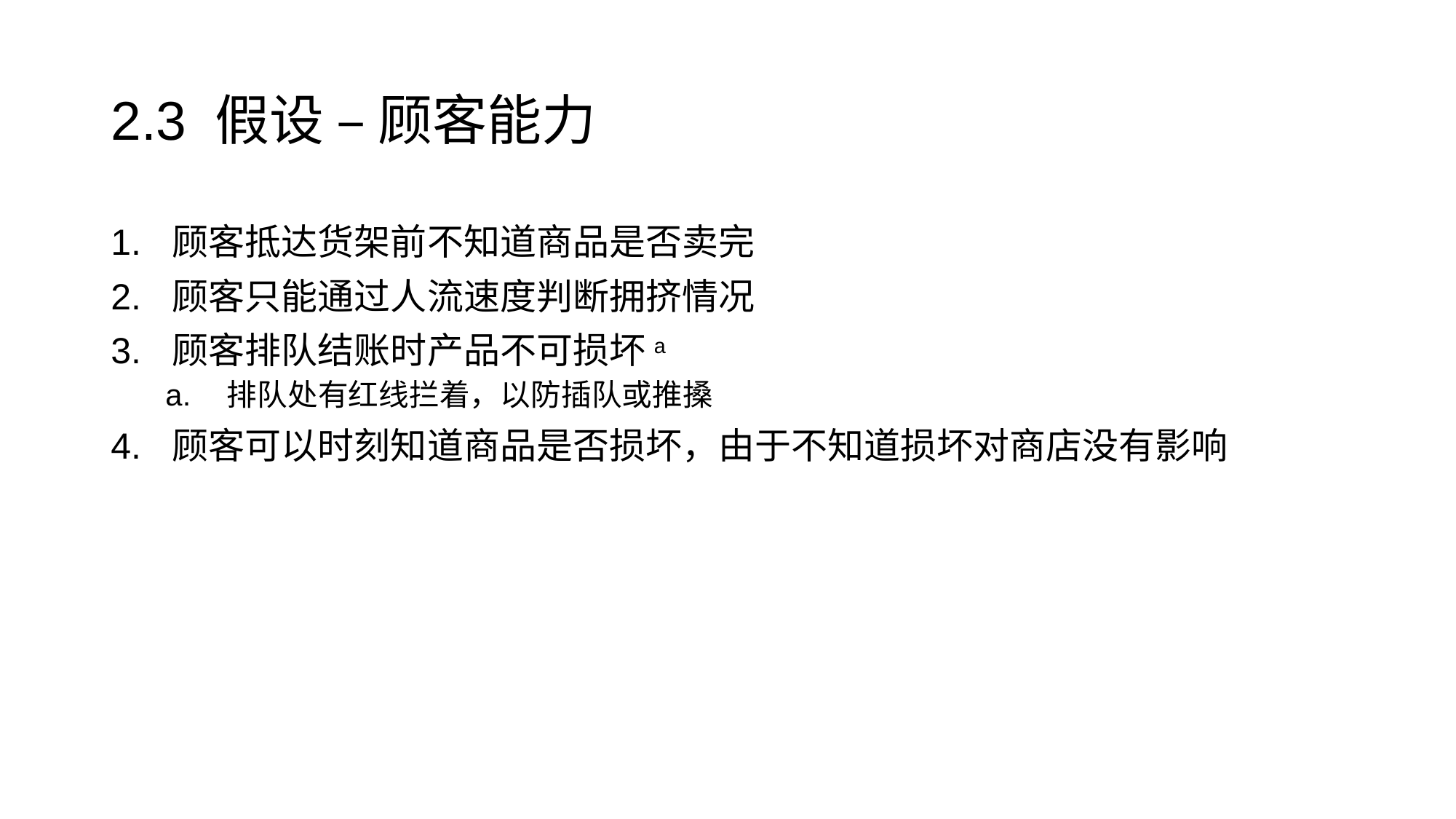

# 2.3 假设 – 顾客能力
顾客抵达货架前不知道商品是否卖完
顾客只能通过人流速度判断拥挤情况
顾客排队结账时产品不可损坏a
排队处有红线拦着，以防插队或推搡
顾客可以时刻知道商品是否损坏，由于不知道损坏对商店没有影响